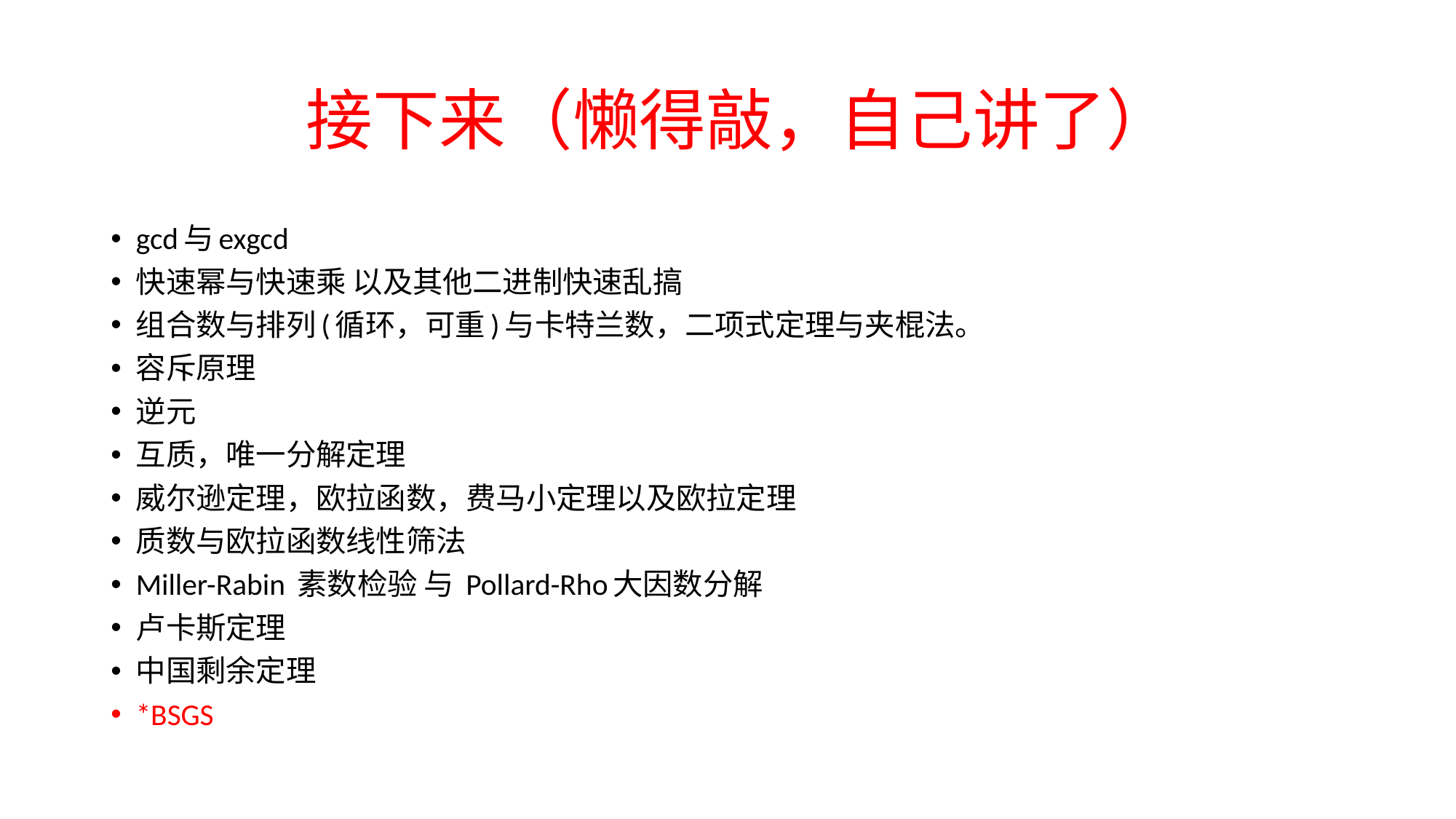

# 接下来（懒得敲，自己讲了）
gcd与exgcd
快速幂与快速乘 以及其他二进制快速乱搞
组合数与排列(循环，可重)与卡特兰数，二项式定理与夹棍法。
容斥原理
逆元
互质，唯一分解定理
威尔逊定理，欧拉函数，费马小定理以及欧拉定理
质数与欧拉函数线性筛法
Miller-Rabin 素数检验 与 Pollard-Rho大因数分解
卢卡斯定理
中国剩余定理
*BSGS